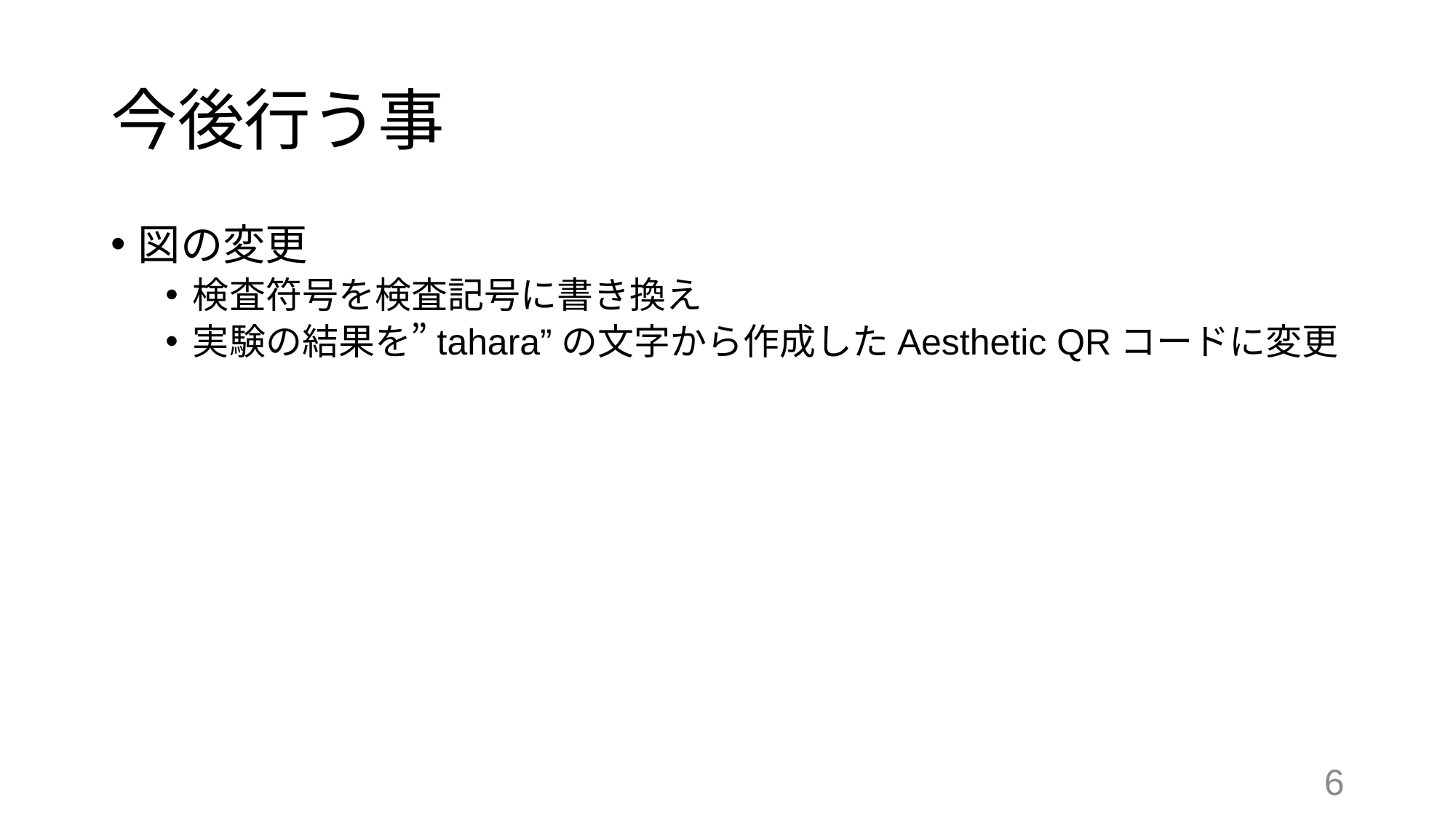

# 今後行う事
図の変更
検査符号を検査記号に書き換え
実験の結果を”tahara”の文字から作成したAesthetic QRコードに変更
6